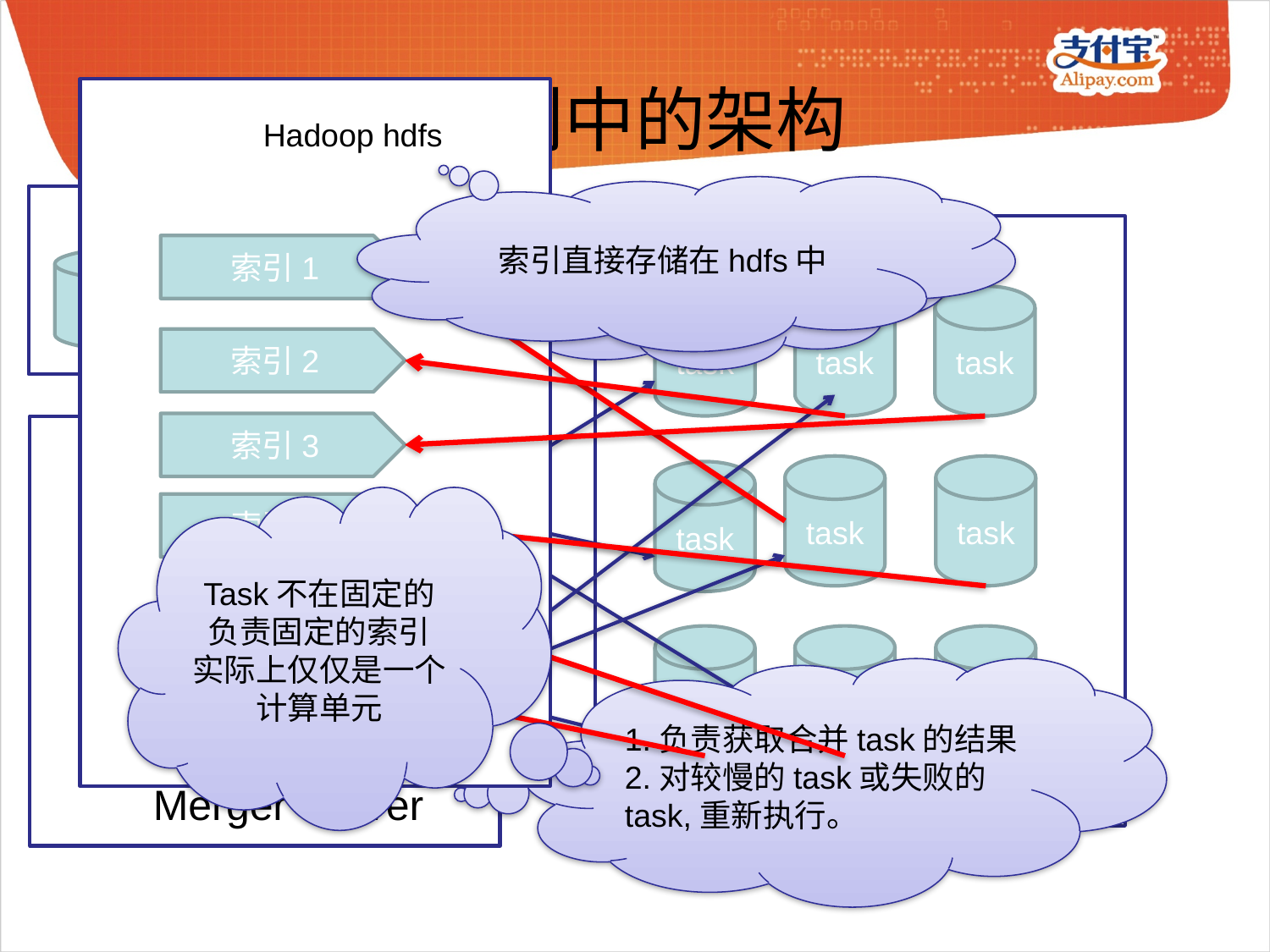

# 规划中的架构

Hadoop hdfs
Job tracker
索引直接存储在hdfs中

负责资源的管理

索引1
Job tracker
task
task
task
索引2
索引3

MS
MS
MS
task
task
task
Task不在固定的负责固定的索引
实际上仅仅是一个计算单元
索引4
索引5
MS
MS
MS
task
task
task
1.负责获取合并task的结果
2.对较慢的task或失败的task,重新执行。
索引6
Slot tasks
Merger Server